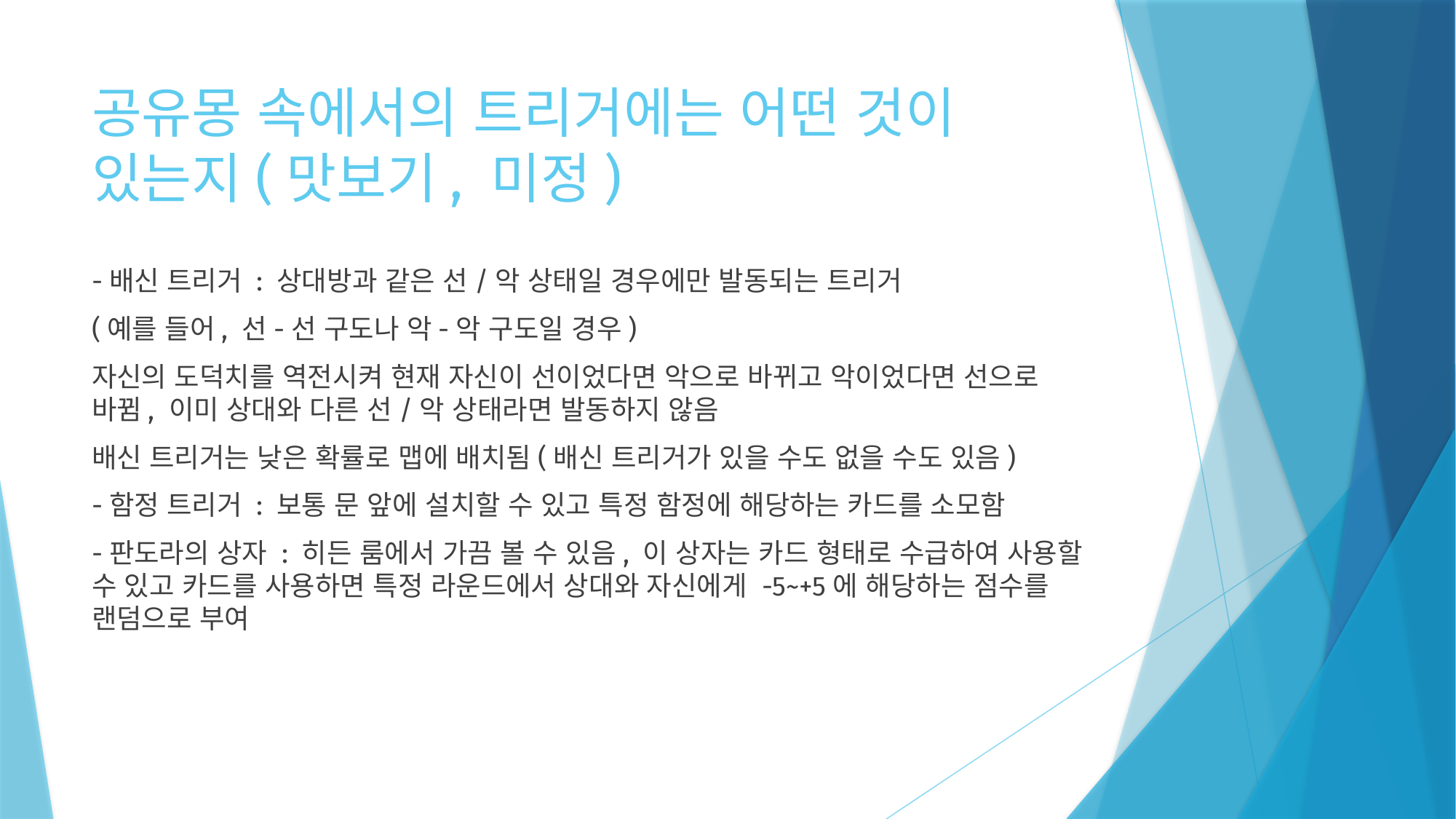

# 공유몽 속에서의 트리거에는 어떤 것이 있는지(맛보기, 미정)
-배신 트리거 : 상대방과 같은 선/악 상태일 경우에만 발동되는 트리거
(예를 들어, 선-선 구도나 악-악 구도일 경우)
자신의 도덕치를 역전시켜 현재 자신이 선이었다면 악으로 바뀌고 악이었다면 선으로 바뀜, 이미 상대와 다른 선/악 상태라면 발동하지 않음
배신 트리거는 낮은 확률로 맵에 배치됨(배신 트리거가 있을 수도 없을 수도 있음)
-함정 트리거 : 보통 문 앞에 설치할 수 있고 특정 함정에 해당하는 카드를 소모함
-판도라의 상자 : 히든 룸에서 가끔 볼 수 있음, 이 상자는 카드 형태로 수급하여 사용할 수 있고 카드를 사용하면 특정 라운드에서 상대와 자신에게 -5~+5에 해당하는 점수를 랜덤으로 부여